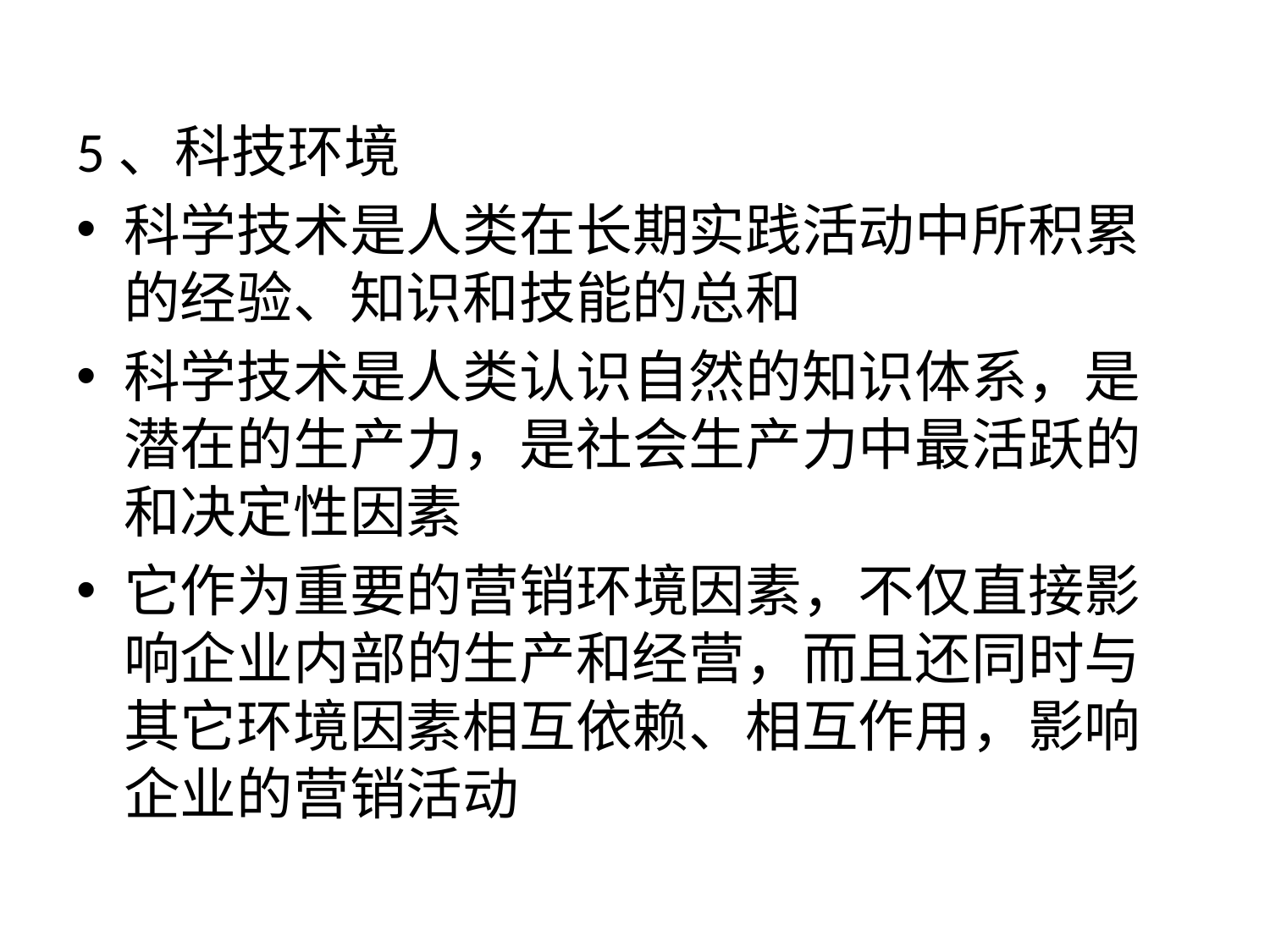

5、科技环境
科学技术是人类在长期实践活动中所积累的经验、知识和技能的总和
科学技术是人类认识自然的知识体系，是潜在的生产力，是社会生产力中最活跃的和决定性因素
它作为重要的营销环境因素，不仅直接影响企业内部的生产和经营，而且还同时与其它环境因素相互依赖、相互作用，影响企业的营销活动